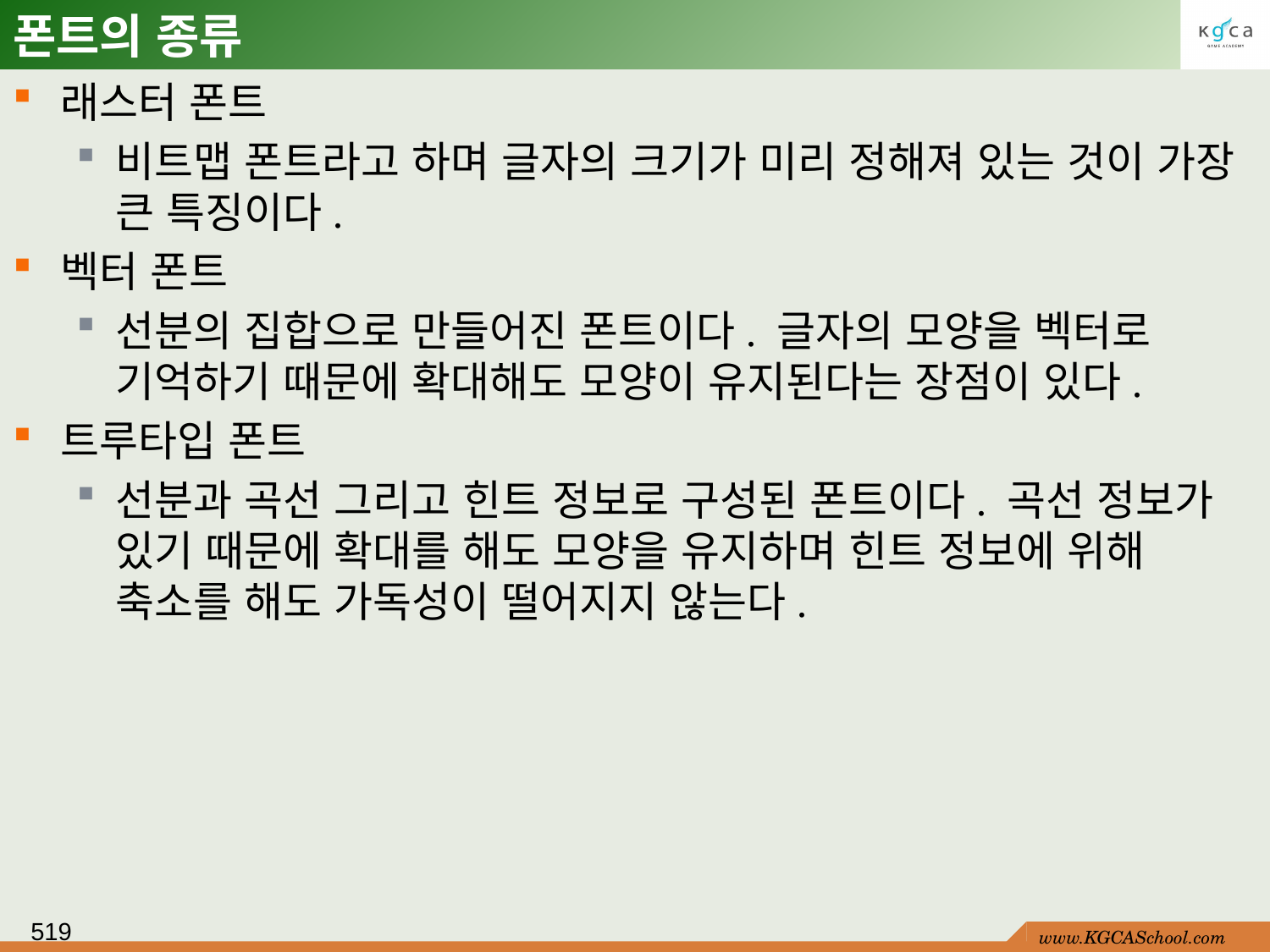

# 폰트의 종류
래스터 폰트
비트맵 폰트라고 하며 글자의 크기가 미리 정해져 있는 것이 가장 큰 특징이다.
벡터 폰트
선분의 집합으로 만들어진 폰트이다. 글자의 모양을 벡터로 기억하기 때문에 확대해도 모양이 유지된다는 장점이 있다.
트루타입 폰트
선분과 곡선 그리고 힌트 정보로 구성된 폰트이다. 곡선 정보가 있기 때문에 확대를 해도 모양을 유지하며 힌트 정보에 위해 축소를 해도 가독성이 떨어지지 않는다.
519